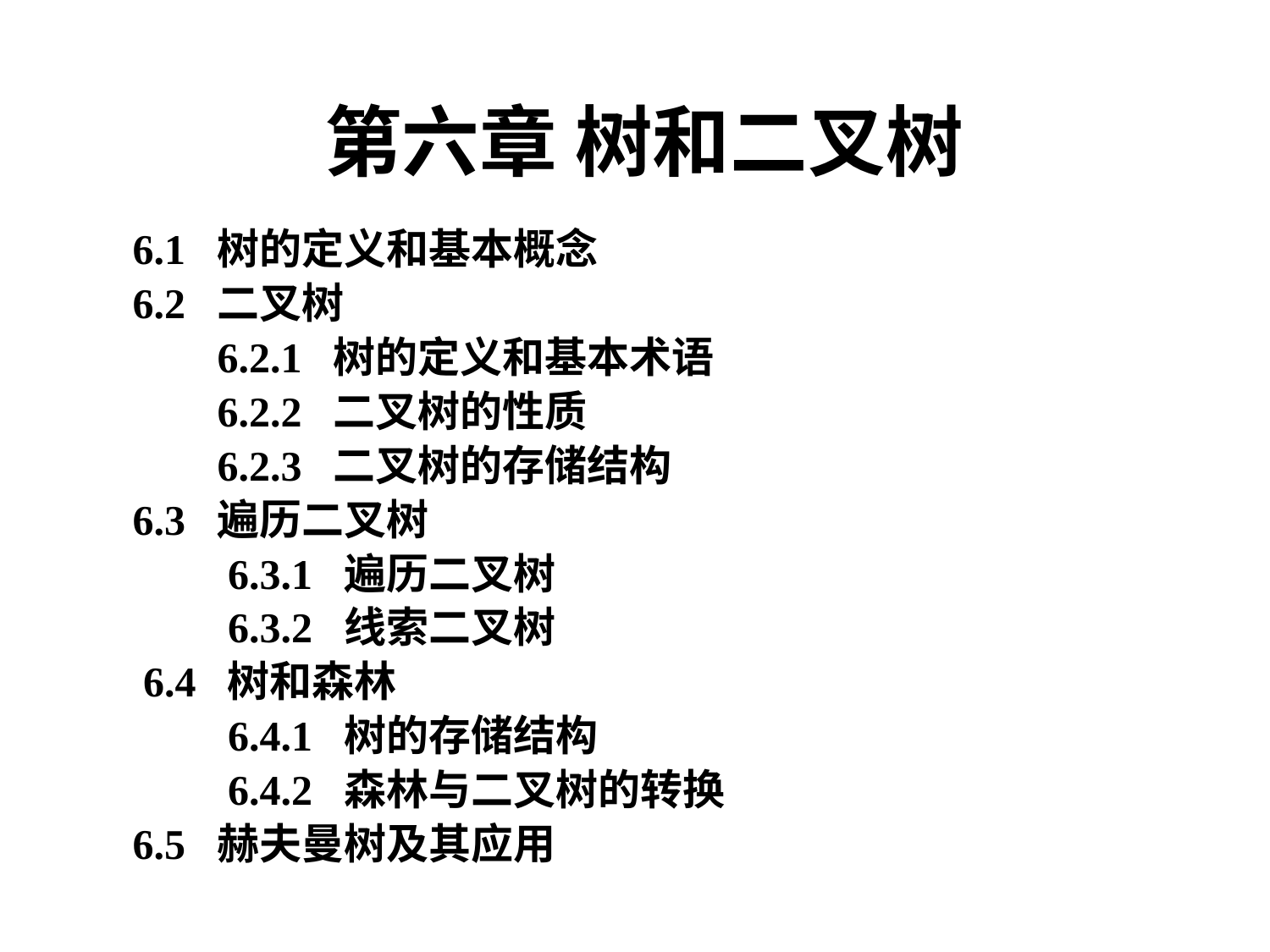

# 第六章 树和二叉树
6.1  树的定义和基本概念
6.2  二叉树
        6.2.1  树的定义和基本术语
        6.2.2  二叉树的性质
        6.2.3  二叉树的存储结构
6.3  遍历二叉树
         6.3.1  遍历二叉树
         6.3.2  线索二叉树
 6.4  树和森林
         6.4.1  树的存储结构
         6.4.2  森林与二叉树的转换
6.5  赫夫曼树及其应用